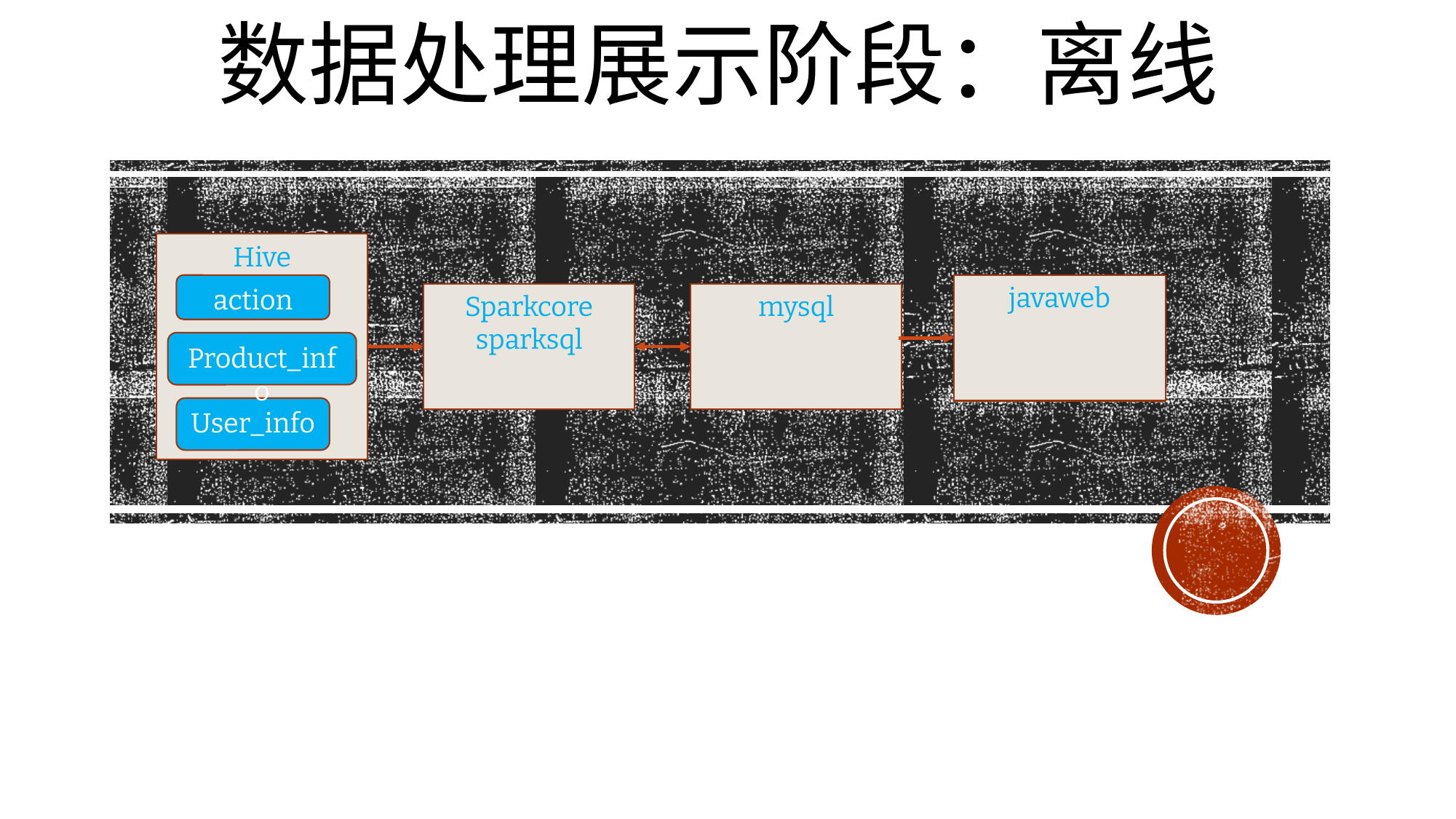

# 数据处理展示阶段：离线
Hive
action
javaweb
mysql
Sparkcore
sparksql
Product_info

User_info